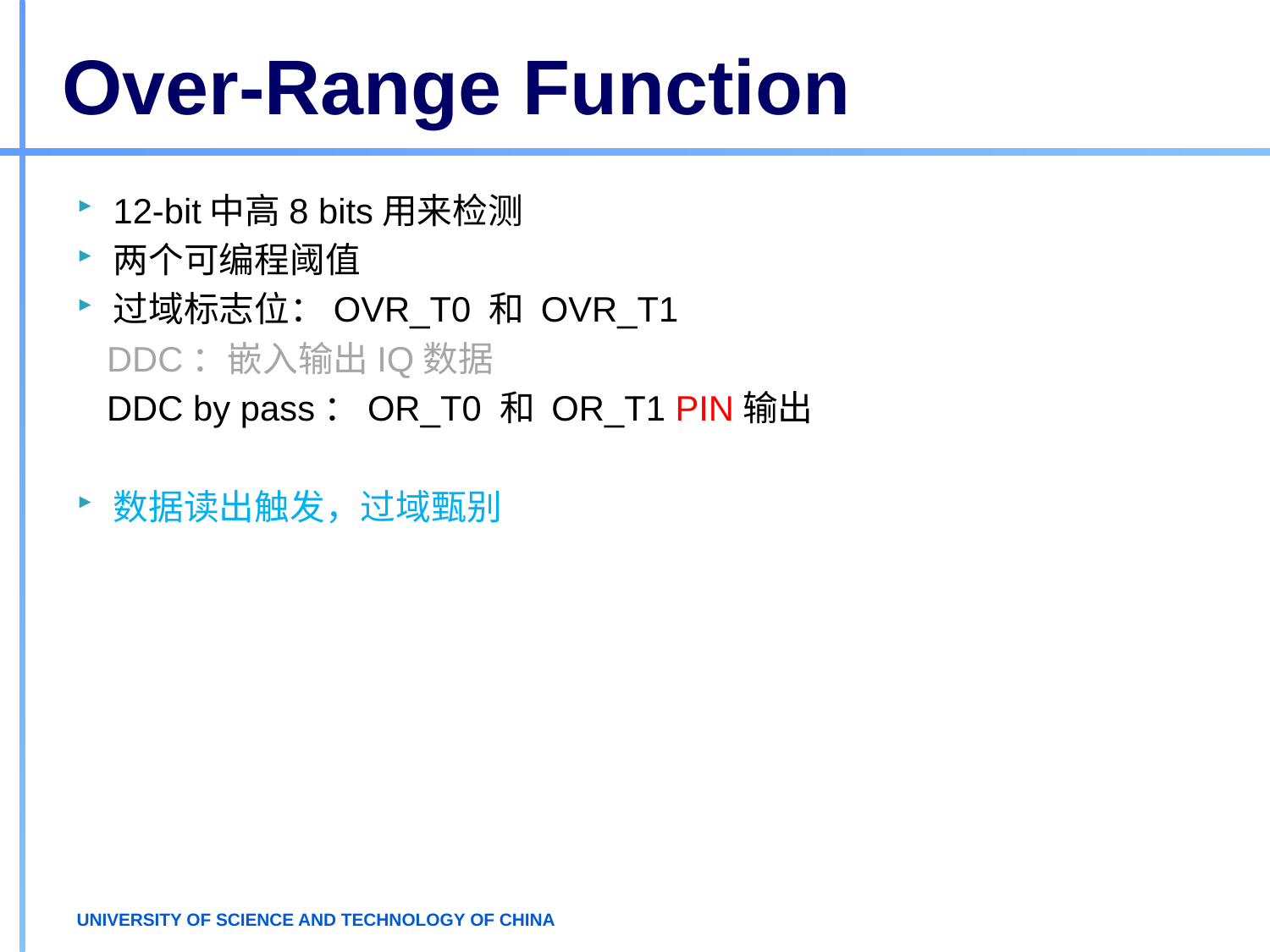

# Over-Range Function
12-bit中高8 bits用来检测
两个可编程阈值
过域标志位：OVR_T0 和 OVR_T1
   DDC：嵌入输出IQ数据
   DDC by pass：OR_T0 和 OR_T1 PIN输出

数据读出触发，过域甄别